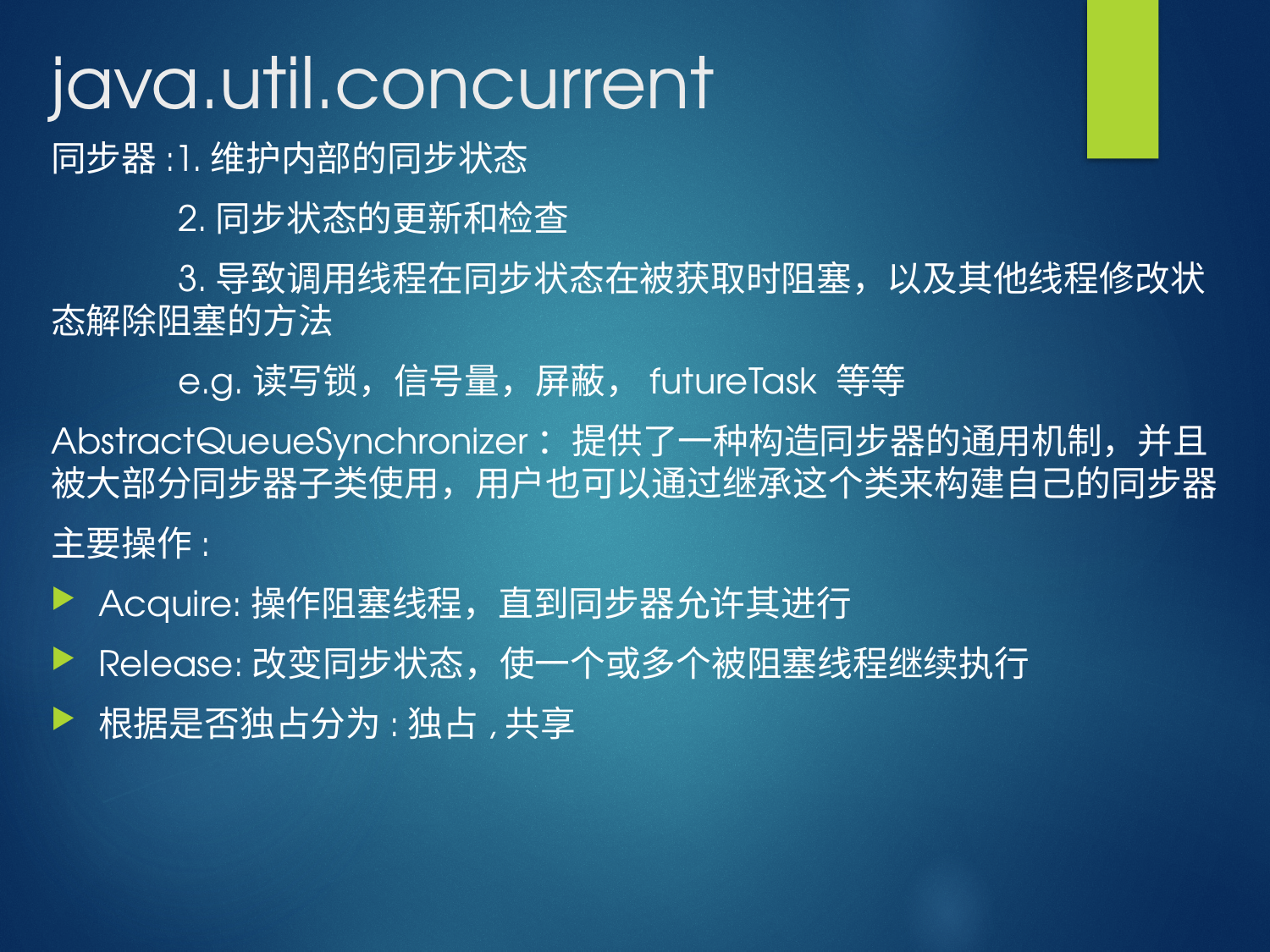

# java.util.concurrent
同步器:1.维护内部的同步状态
	2.同步状态的更新和检查
	3.导致调用线程在同步状态在被获取时阻塞，以及其他线程修改状态解除阻塞的方法
	e.g.读写锁，信号量，屏蔽，futureTask 等等
AbstractQueueSynchronizer：提供了一种构造同步器的通用机制，并且被大部分同步器子类使用，用户也可以通过继承这个类来构建自己的同步器
主要操作:
Acquire:操作阻塞线程，直到同步器允许其进行
Release:改变同步状态，使一个或多个被阻塞线程继续执行
根据是否独占分为:独占,共享